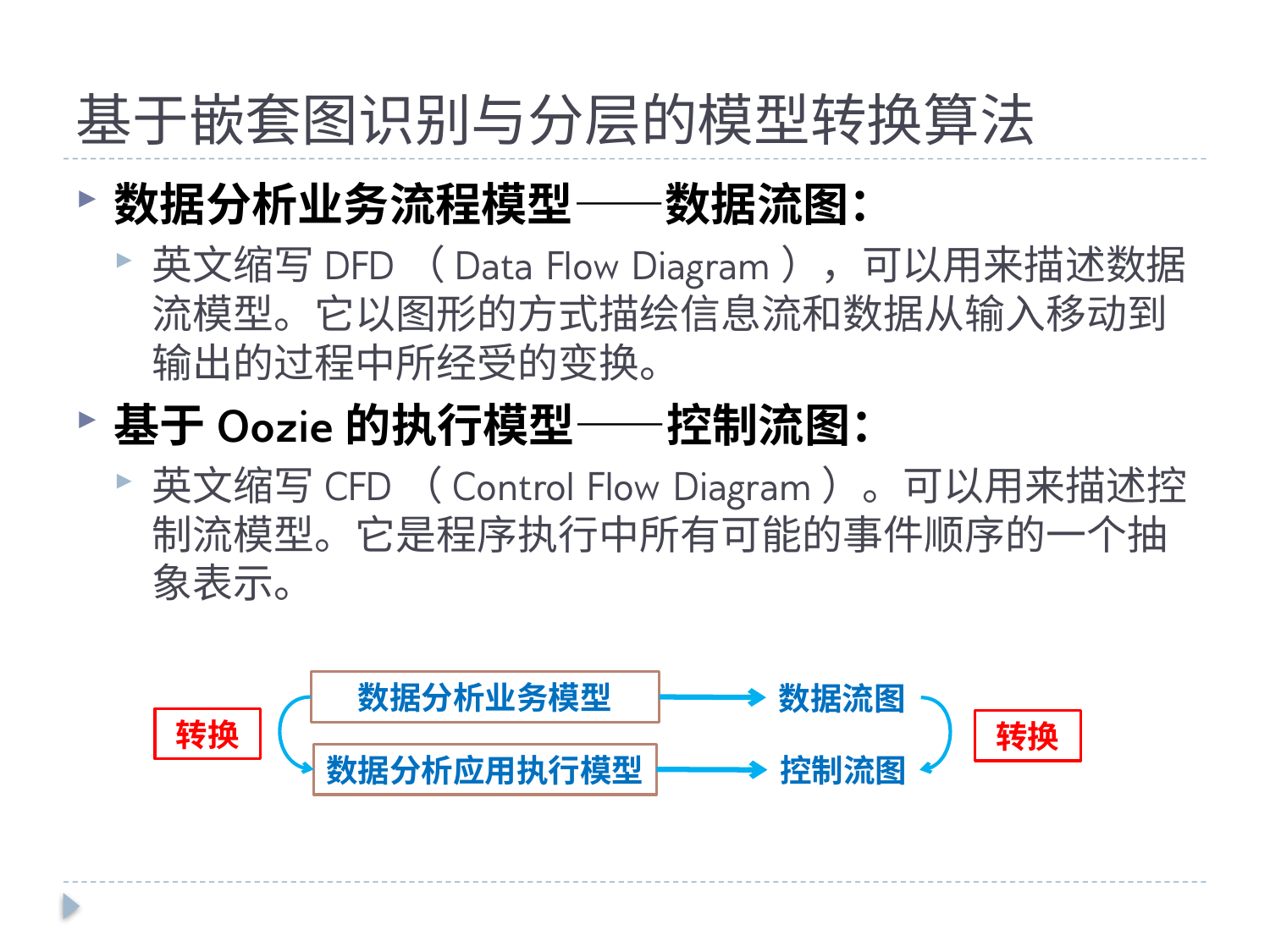

# 基于嵌套图识别与分层的模型转换算法
数据分析业务流程模型——数据流图：
英文缩写DFD（Data Flow Diagram），可以用来描述数据流模型。它以图形的方式描绘信息流和数据从输入移动到输出的过程中所经受的变换。
基于Oozie的执行模型——控制流图：
英文缩写CFD（Control Flow Diagram）。可以用来描述控制流模型。它是程序执行中所有可能的事件顺序的一个抽象表示。
数据分析业务模型
数据流图
转换
转换
数据分析应用执行模型
控制流图